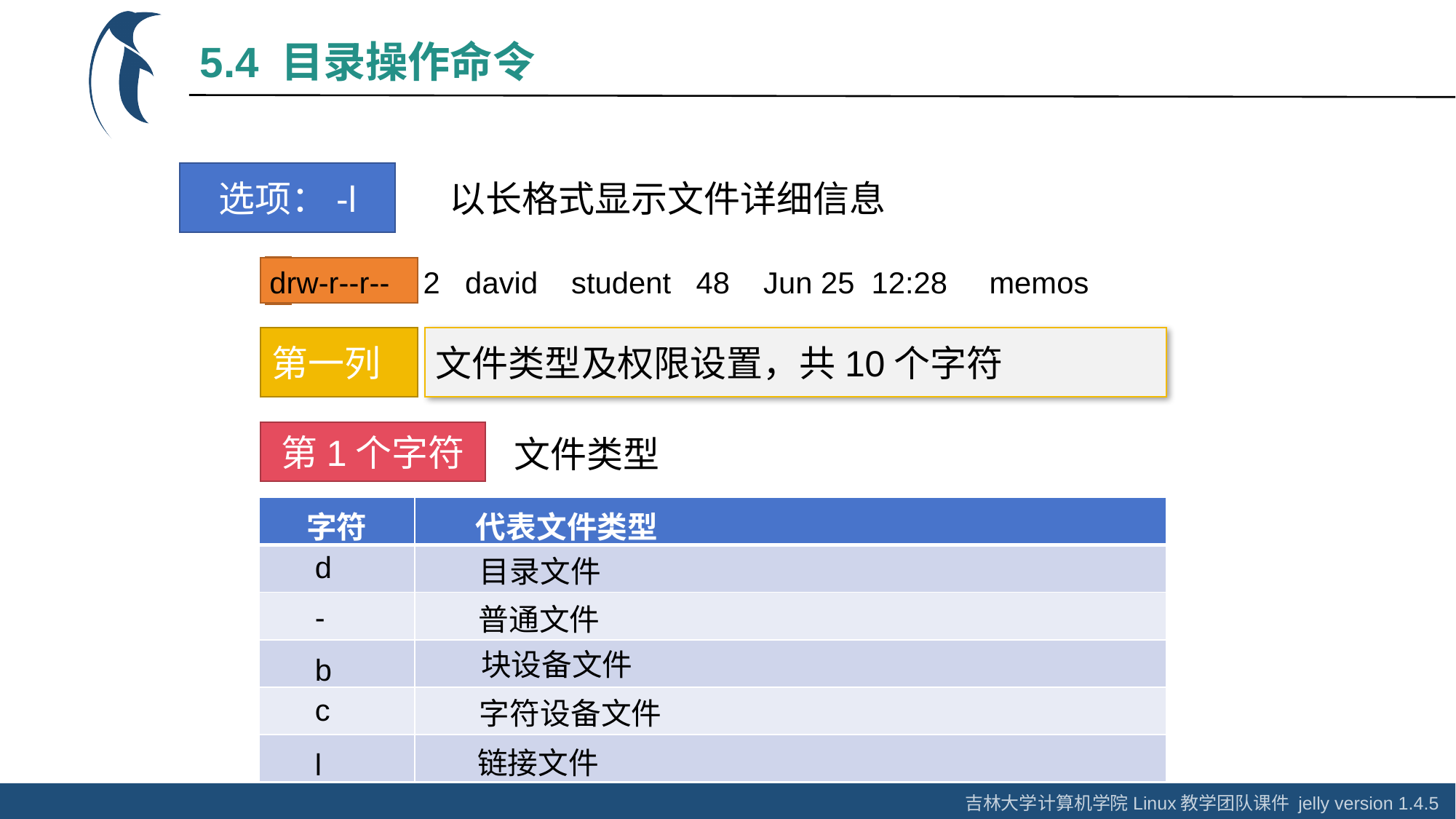

5.4 目录操作命令
选项：-l
以长格式显示文件详细信息

drw-r--r--    2   david    student   48    Jun 25  12:28     memos

文件类型及权限设置，共10个字符
第一列
文件类型
第1个字符
| 字符 | 代表文件类型 |
| --- | --- |
|  |  |
|  |  |
|  |  |
|  |  |
|  |  |
d
目录文件
-
普通文件
块设备文件
b
c
字符设备文件
链接文件
l